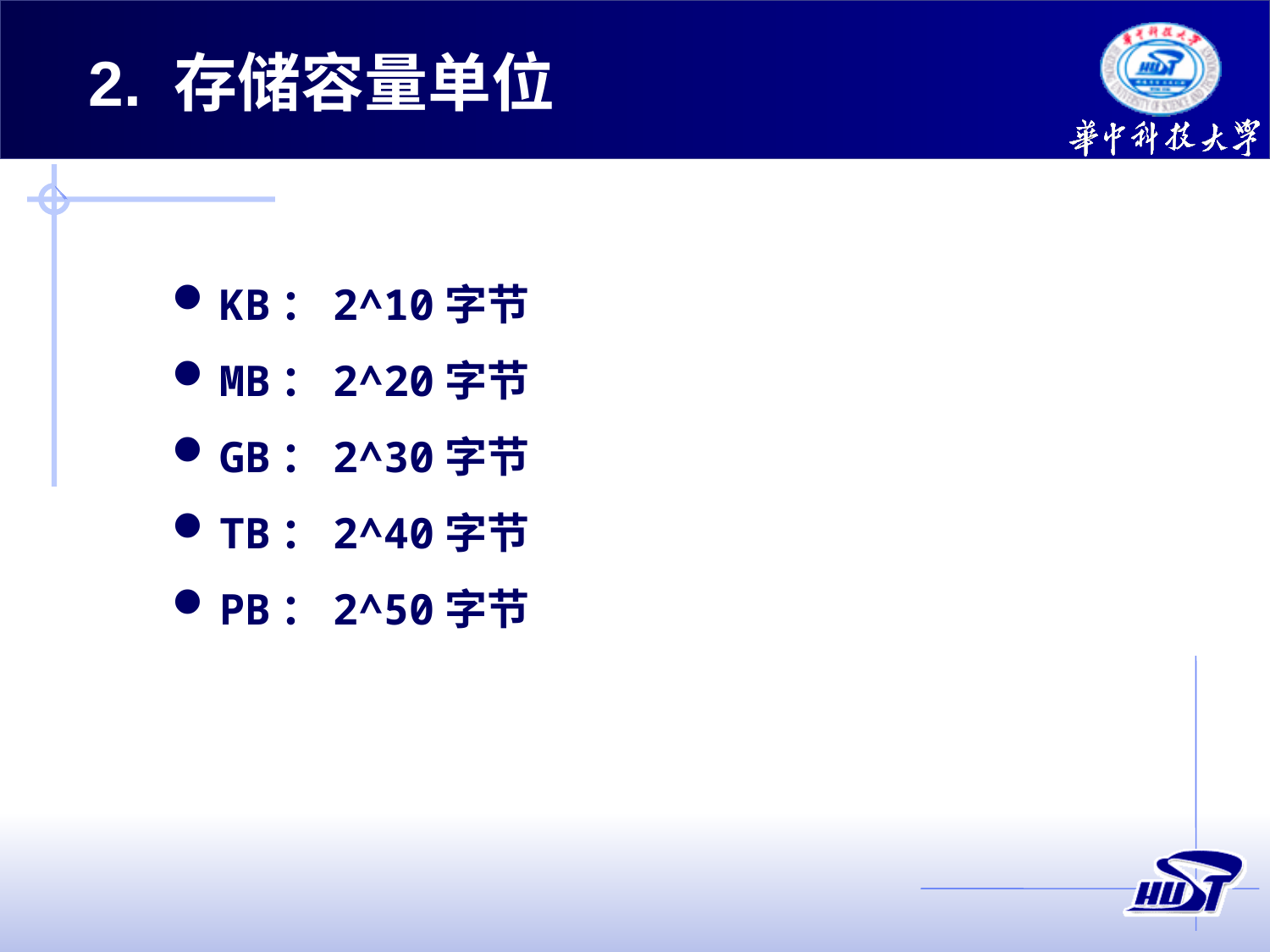

2. 存储容量单位
KB：2^10字节
MB：2^20字节
GB：2^30字节
TB：2^40字节
PB：2^50字节